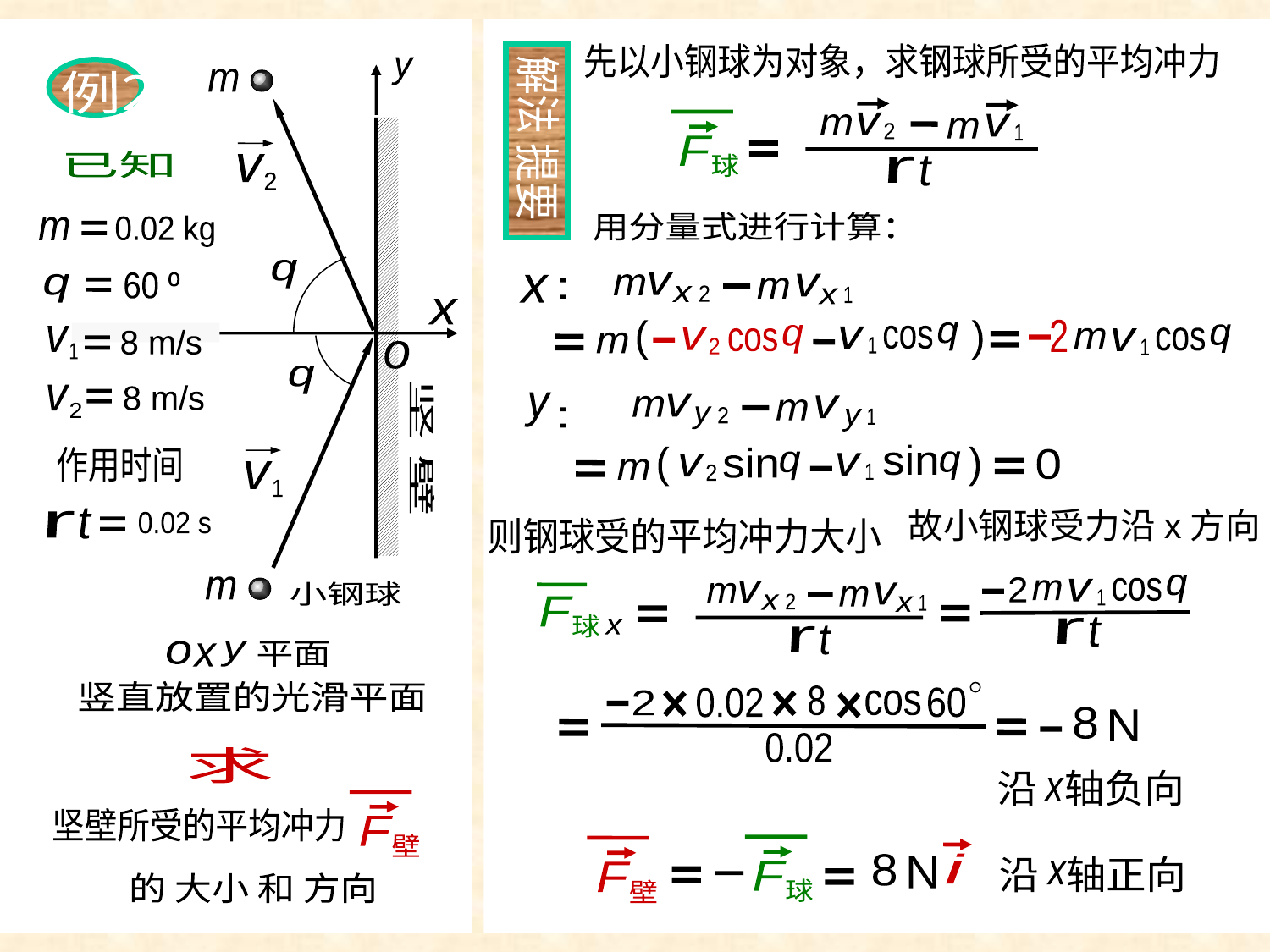

例

先以小钢球为对象，求钢球所受的平均冲力

解法
提要

F
球
v
v
m
m
2

1

t
r
y

x

o

例2
o
y
x
平面
竖直放置的光滑平面
坚 壁
m

v
2

θ

θ

v
1
m

小钢球
已知
0.02 kg
m

60 º
θ

v
1
8 m/s

v
2
8 m/s

作用时间
t
r
0.02 s

用分量式进行计算：
v
v
m
m
2
x

1
x
x
:
2
(
(
θ
cos
v
1
θ
cos
v
1
θ
cos
v
2
m
m

y
v
v
m
m
y
2
:

1
y
sin
(
sin
θ
θ
v
1
v
2

(
0
m

故小钢球受力沿x方向
则钢球受的平均冲力大小
θ
cos
v
1
2
m
v
v
m

m

2
x

1
F
x

球
t
r

x
t
r

8
60
0.02
2
cos

8
N

0.02
沿   轴负向
x
求

F
壁
坚壁所受的平均冲力
的 大小 和 方向

F
球

F
壁

i
8
沿   轴正向
x
N